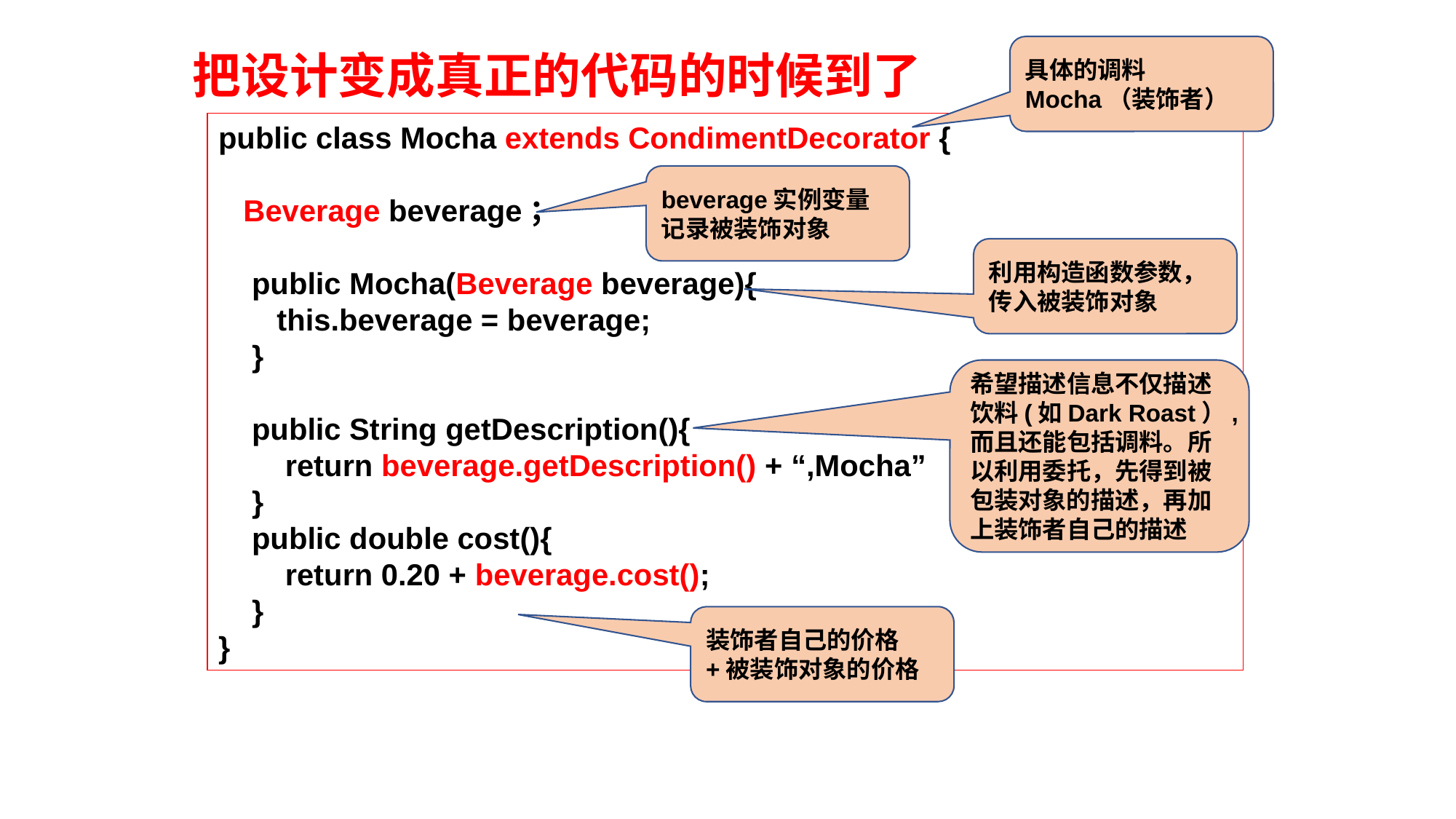

具体的调料Mocha（装饰者）
把设计变成真正的代码的时候到了
public class Mocha extends CondimentDecorator {

   Beverage beverage；

    public Mocha(Beverage beverage){
       this.beverage = beverage;
    }

    public String getDescription(){
        return beverage.getDescription() + “,Mocha”
    }
    public double cost(){
        return 0.20 + beverage.cost();
    }
}
beverage实例变量记录被装饰对象
利用构造函数参数，传入被装饰对象
希望描述信息不仅描述饮料(如Dark Roast）,而且还能包括调料。所以利用委托，先得到被包装对象的描述，再加上装饰者自己的描述
装饰者自己的价格+被装饰对象的价格
182